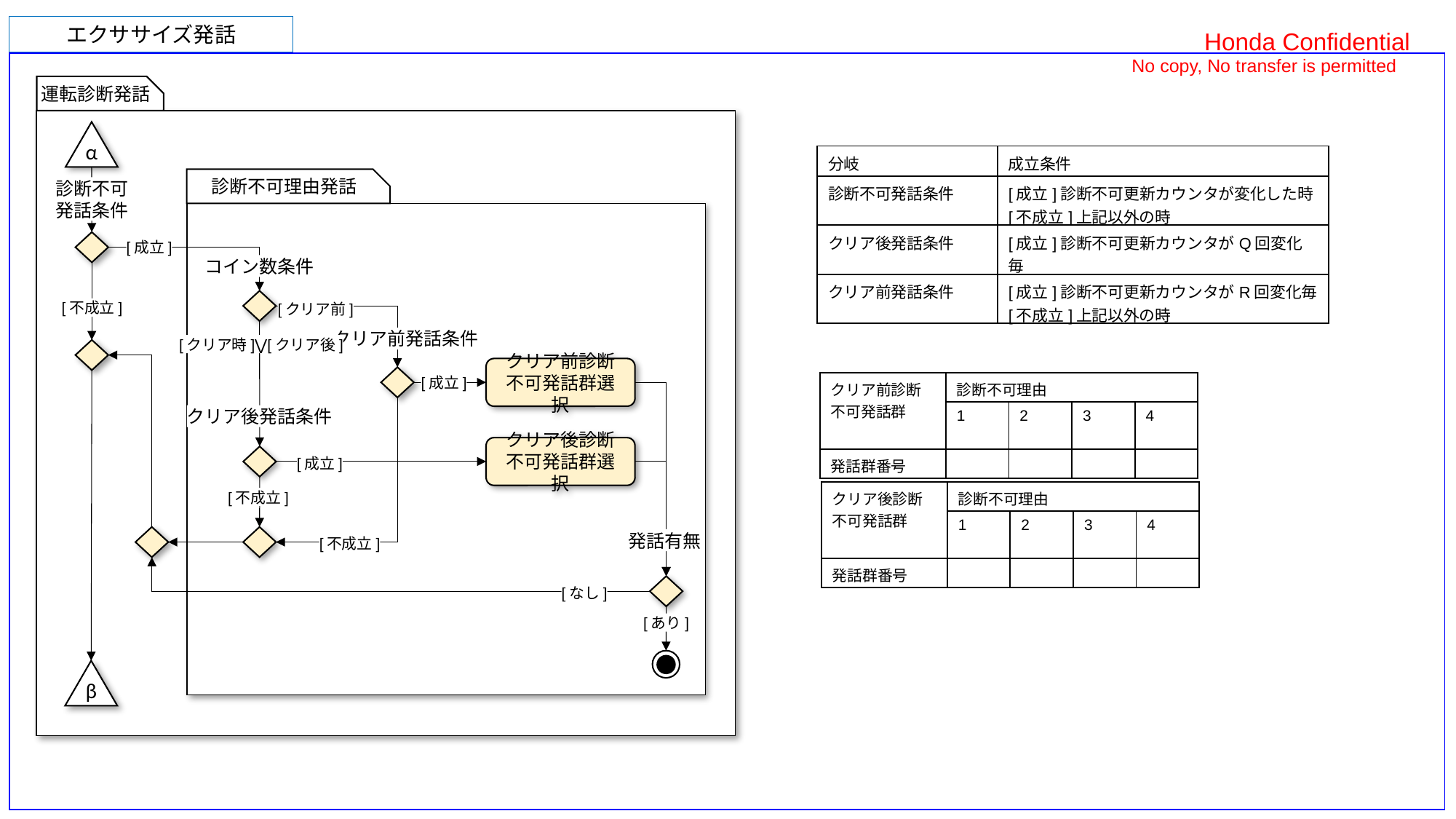

エクササイズ発話

運転診断発話

α
| 分岐 | 成立条件 |
| --- | --- |
| 診断不可発話条件 | [成立]診断不可更新カウンタが変化した時 [不成立]上記以外の時 |
| クリア後発話条件 | [成立]診断不可更新カウンタがQ回変化毎 [不成立]上記以外の時 |
| クリア前発話条件 | [成立]診断不可更新カウンタがR回変化毎 [不成立]上記以外の時 |
診断不可理由発話
診断不可
発話条件

[成立]
コイン数条件

[不成立]
[クリア前]
クリア前発話条件
[クリア時]⋁[クリア後]

クリア前診断不可発話群選択

| クリア前診断不可発話群 | 診断不可理由 |  |  |  |
| --- | --- | --- | --- | --- |
|  | 1 | 2 | 3 | 4 |
| 発話群番号 |  |  |  |  |
[成立]
クリア後発話条件
クリア後診断不可発話群選択

[成立]
| クリア後診断不可発話群 | 診断不可理由 |  |  |  |
| --- | --- | --- | --- | --- |
|  | 1 | 2 | 3 | 4 |
| 発話群番号 |  |  |  |  |
[不成立]

発話有無
[不成立]

[なし]
[あり]

β